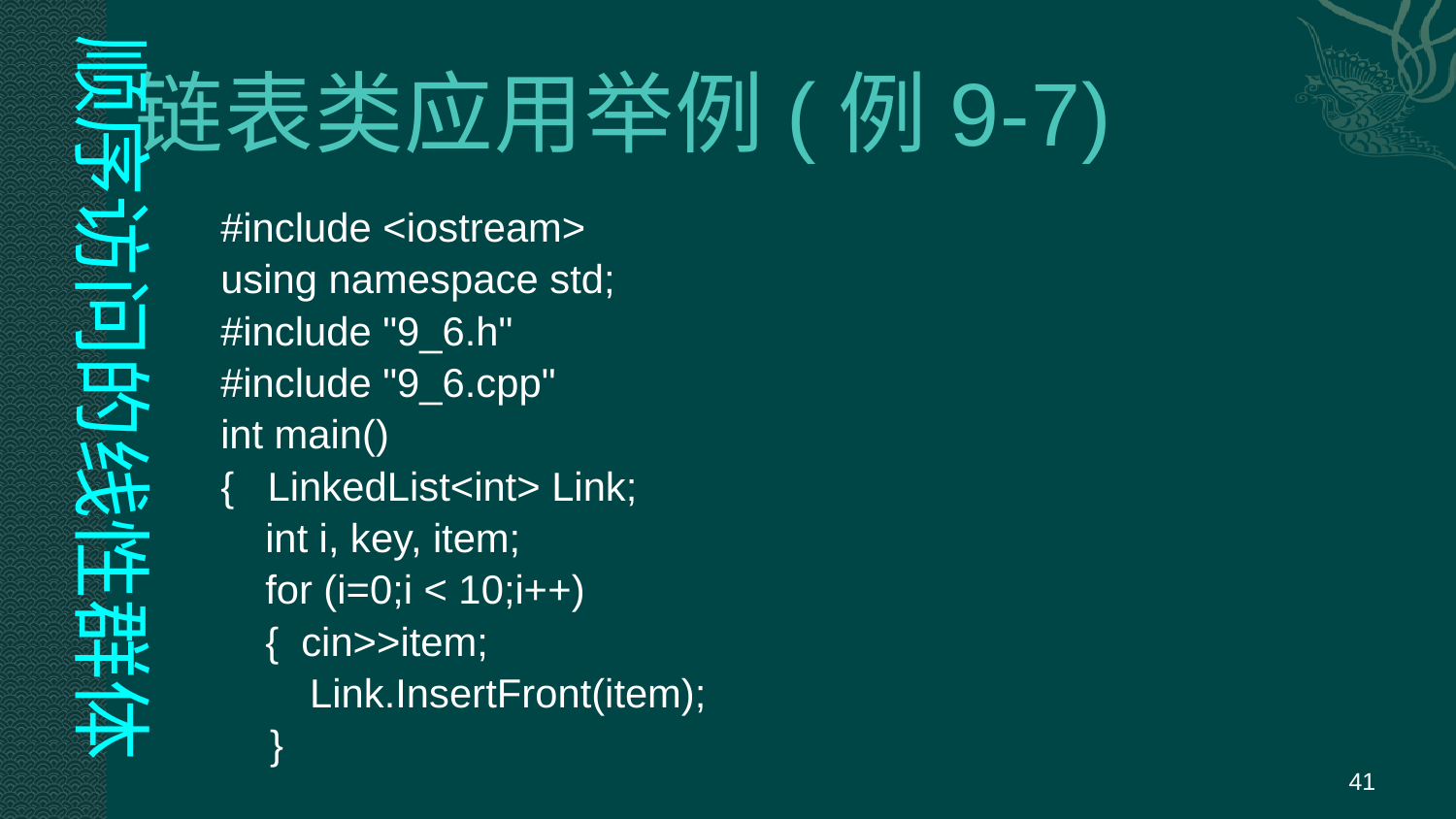

顺序访问的线性群体
# 链表类应用举例(例9-7)
#include <iostream>
using namespace std;
#include "9_6.h"
#include "9_6.cpp"
int main()
{   LinkedList<int> Link;
    int i, key, item;
    for (i=0;i < 10;i++)
    {  cin>>item;
        Link.InsertFront(item);
	}
41